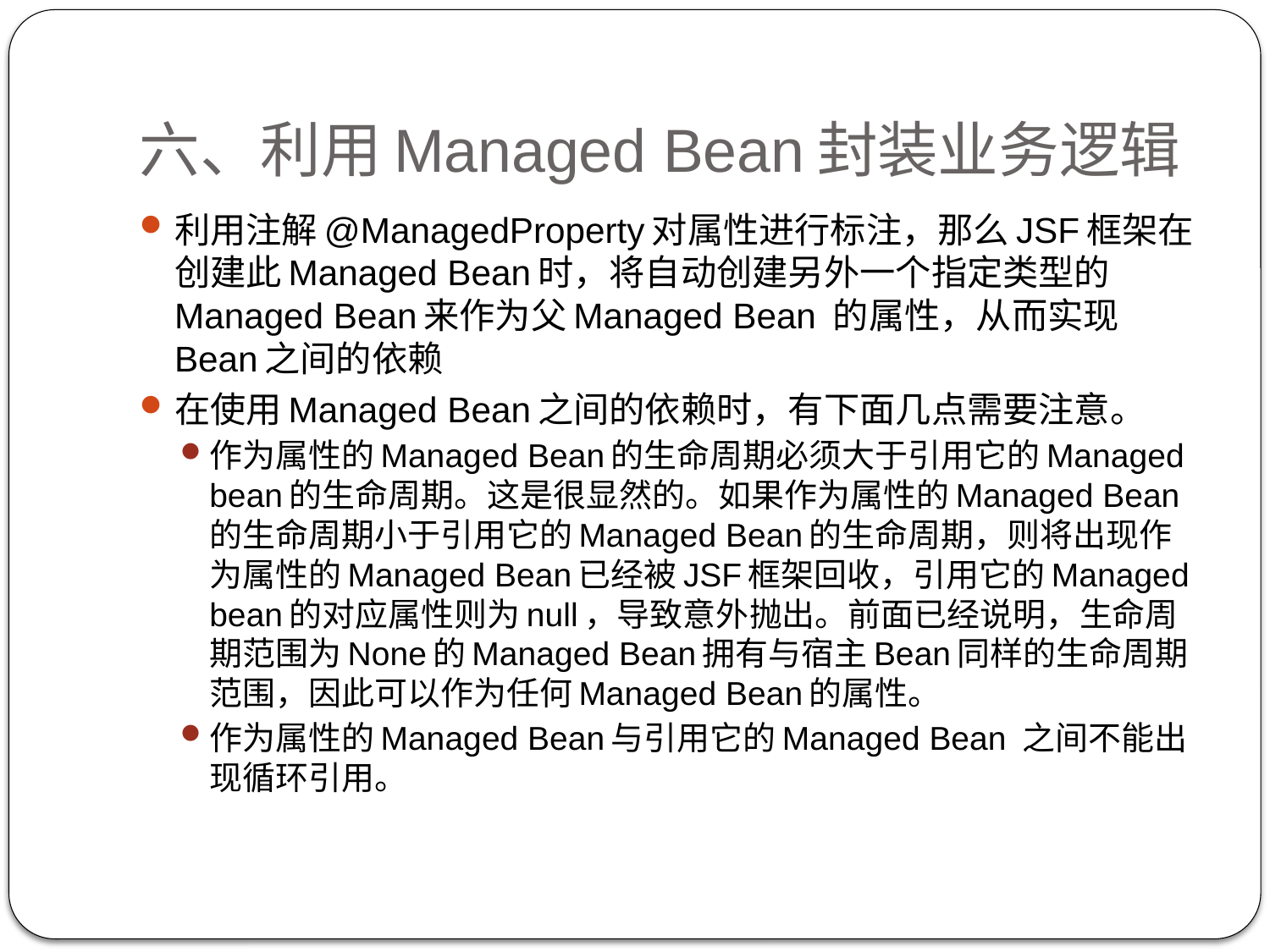

# 六、利用Managed Bean封装业务逻辑
利用注解@ManagedProperty对属性进行标注，那么JSF框架在创建此Managed Bean时，将自动创建另外一个指定类型的Managed Bean来作为父Managed Bean 的属性，从而实现Bean之间的依赖
在使用Managed Bean之间的依赖时，有下面几点需要注意。
作为属性的Managed Bean的生命周期必须大于引用它的Managed bean的生命周期。这是很显然的。如果作为属性的Managed Bean的生命周期小于引用它的Managed Bean的生命周期，则将出现作为属性的Managed Bean已经被JSF框架回收，引用它的Managed bean的对应属性则为null，导致意外抛出。前面已经说明，生命周期范围为None的Managed Bean拥有与宿主Bean同样的生命周期范围，因此可以作为任何Managed Bean的属性。
作为属性的Managed Bean与引用它的Managed Bean 之间不能出现循环引用。